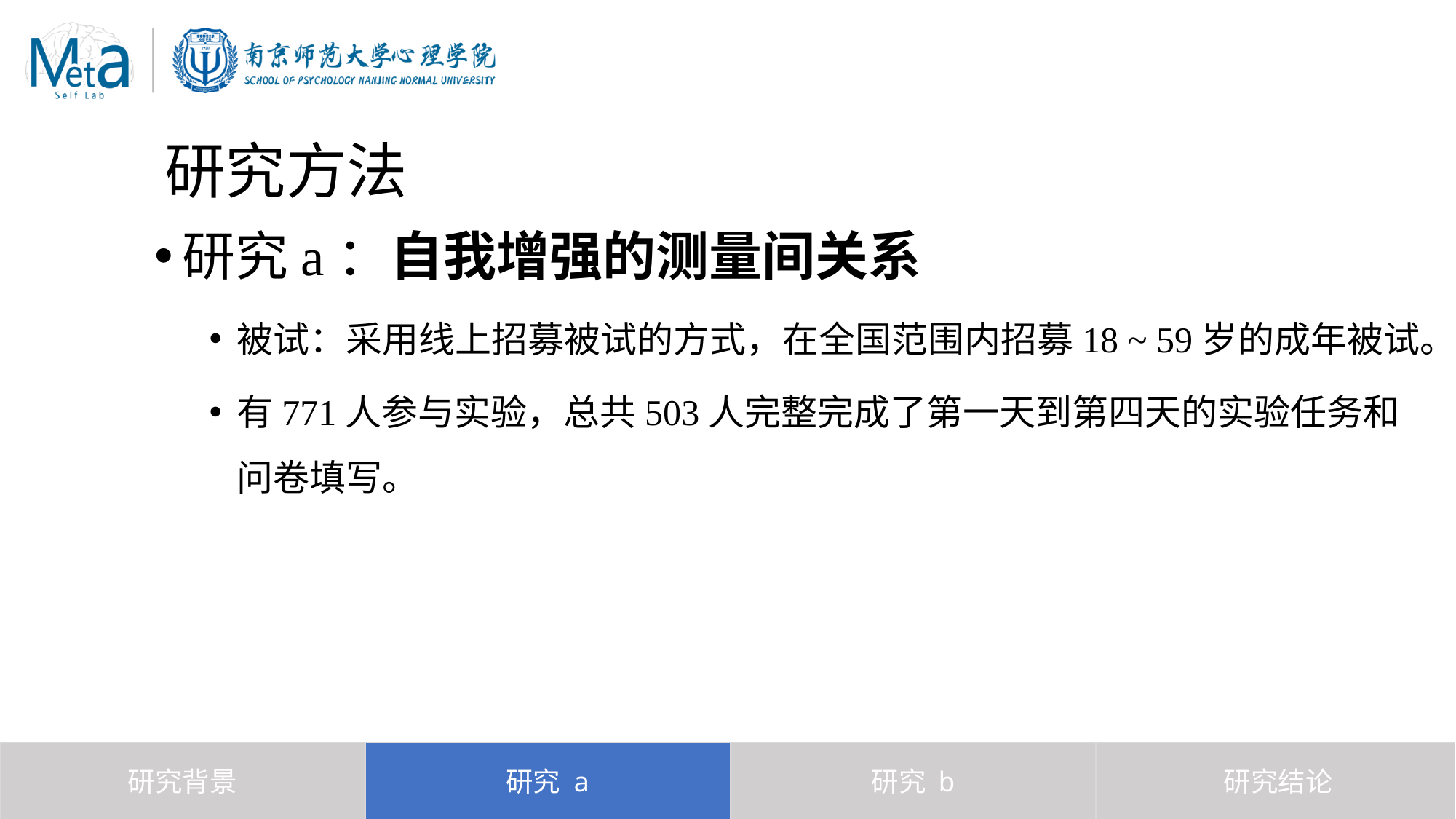

研究方法
研究a：自我增强的测量间关系
被试：采用线上招募被试的方式，在全国范围内招募18 ~ 59岁的成年被试。
有771人参与实验，总共503人完整完成了第一天到第四天的实验任务和问卷填写。

研究背景
研究 a
研究 b
研究结论